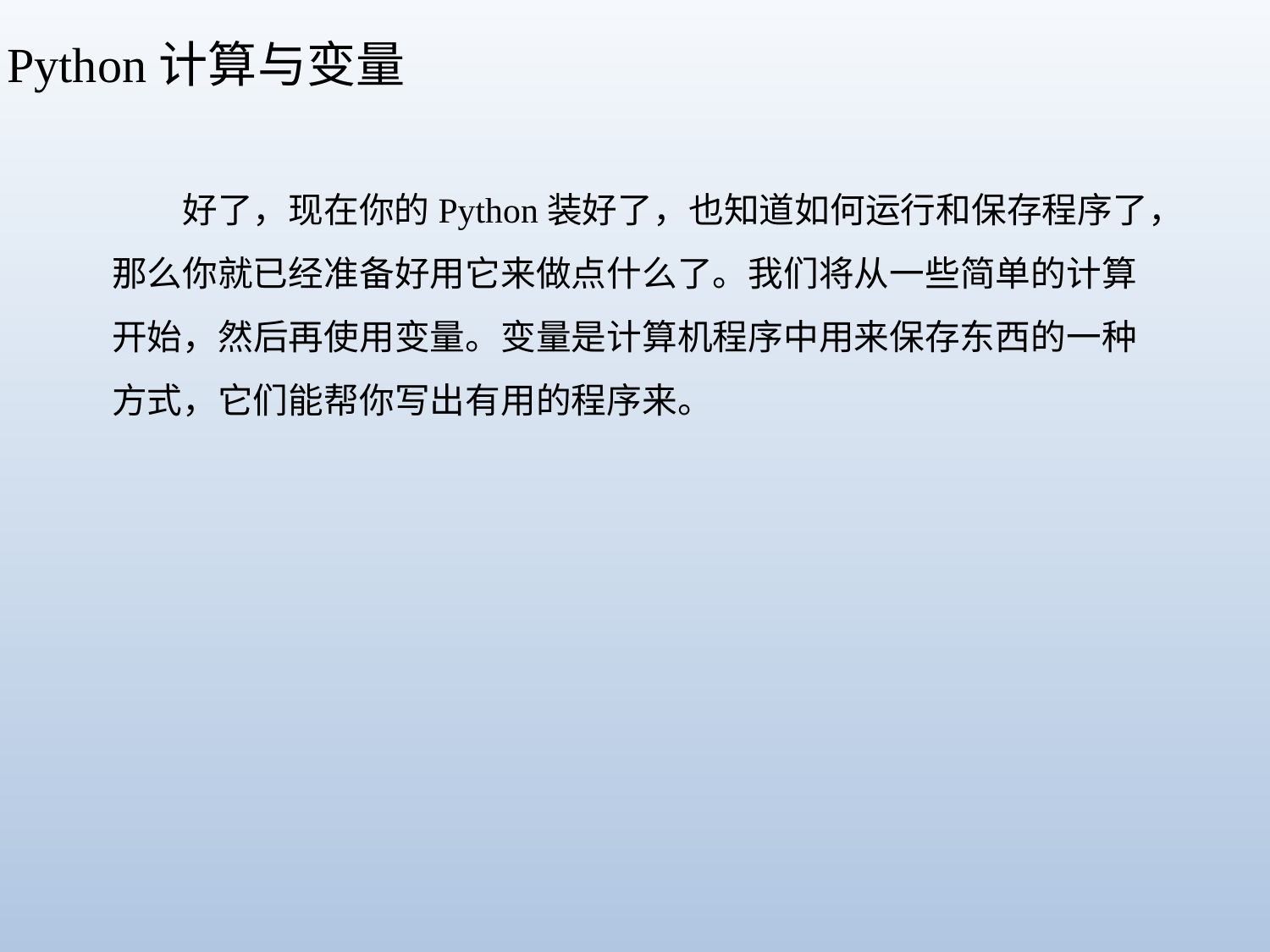

Python计算与变量
好了，现在你的Python装好了，也知道如何运行和保存程序了，那么你就已经准备好用它来做点什么了。我们将从一些简单的计算开始，然后再使用变量。变量是计算机程序中用来保存东西的一种方式，它们能帮你写出有用的程序来。